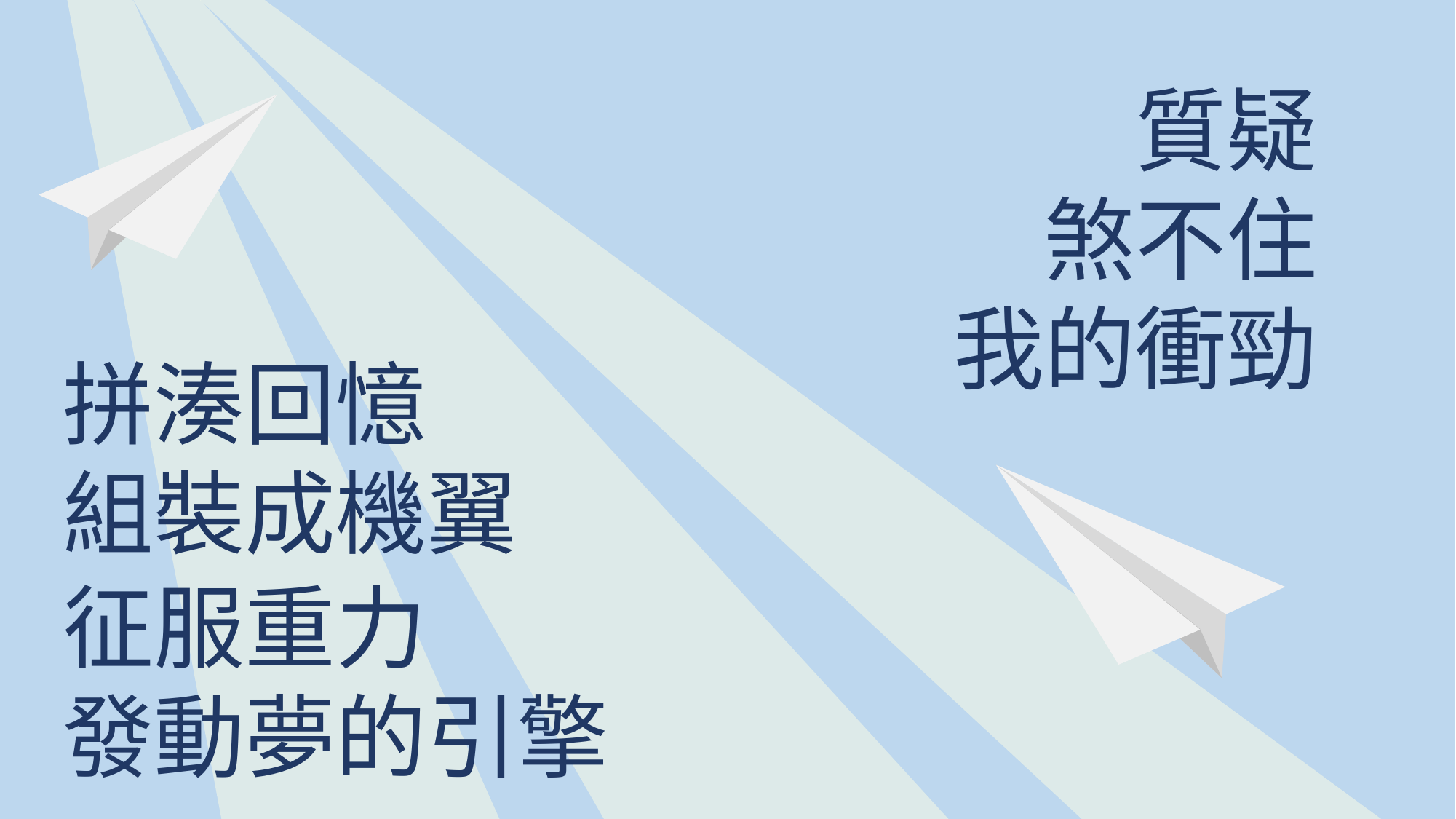

質疑
煞不住
我的衝勁

拼湊回憶
組裝成機翼

征服重力
發動夢的引擎